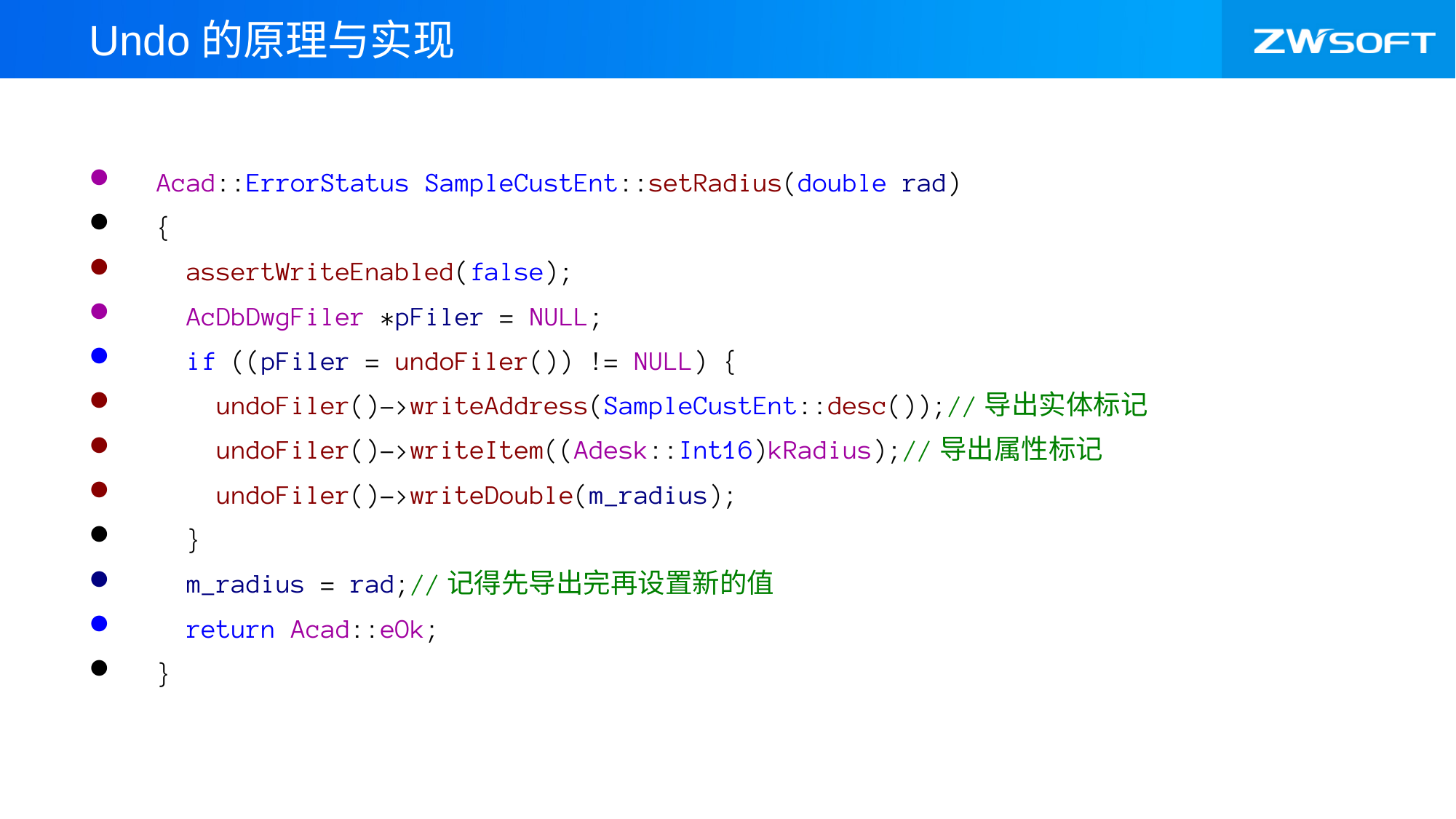

Undo的原理与实现
Acad::ErrorStatus SampleCustEnt::setRadius(double rad)
{
  assertWriteEnabled(false);
  AcDbDwgFiler *pFiler = NULL;
  if ((pFiler = undoFiler()) != NULL) {
    undoFiler()->writeAddress(SampleCustEnt::desc());//导出实体标记
    undoFiler()->writeItem((Adesk::Int16)kRadius);//导出属性标记
    undoFiler()->writeDouble(m_radius);
  }
  m_radius = rad;//记得先导出完再设置新的值
  return Acad::eOk;
}